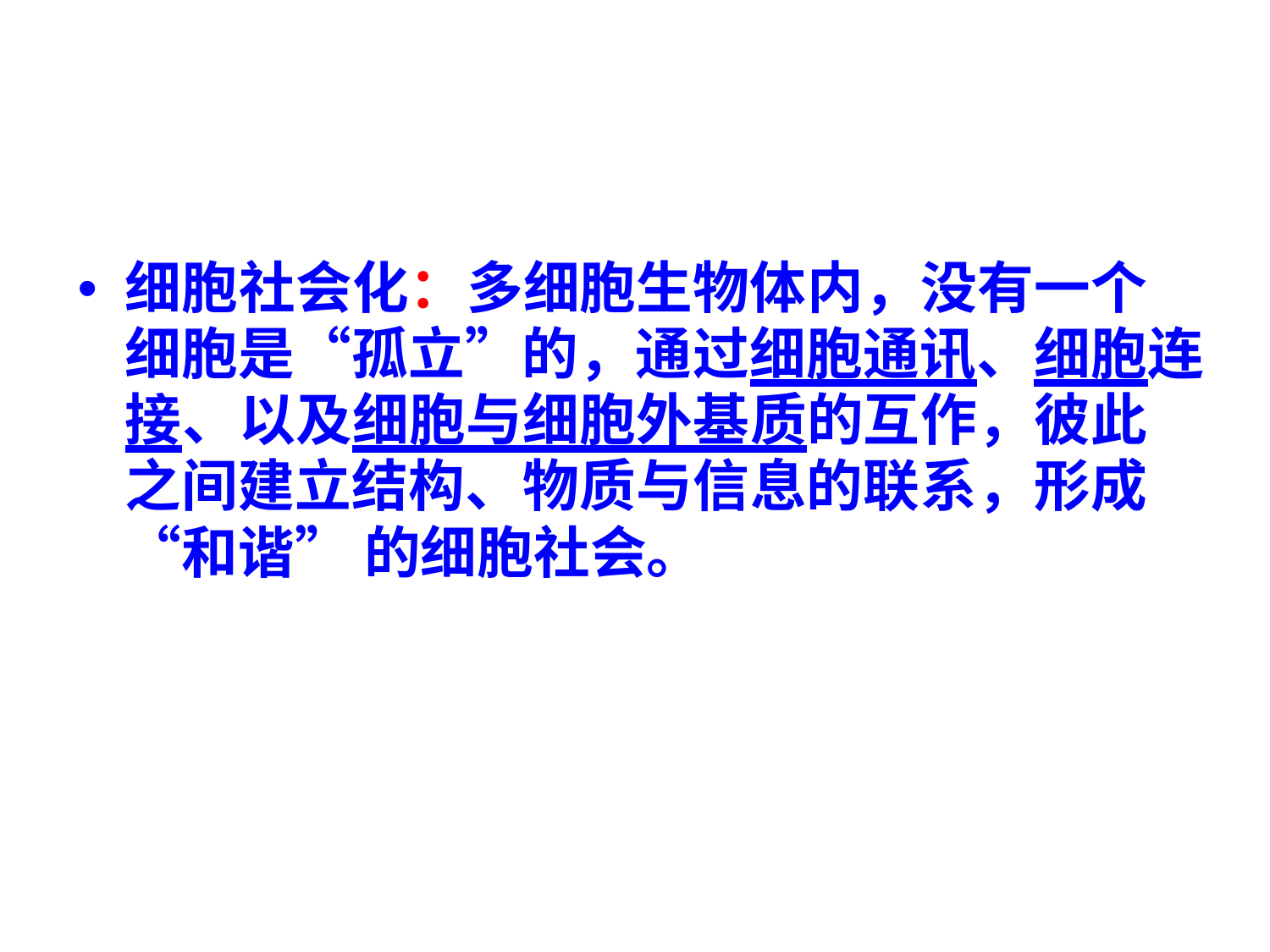

细胞社会化：多细胞生物体内，没有一个 细胞是“孤立”的，通过细胞通讯、细胞连 接、以及细胞与细胞外基质的互作，彼此 之间建立结构、物质与信息的联系，形成 “和谐” 的细胞社会。